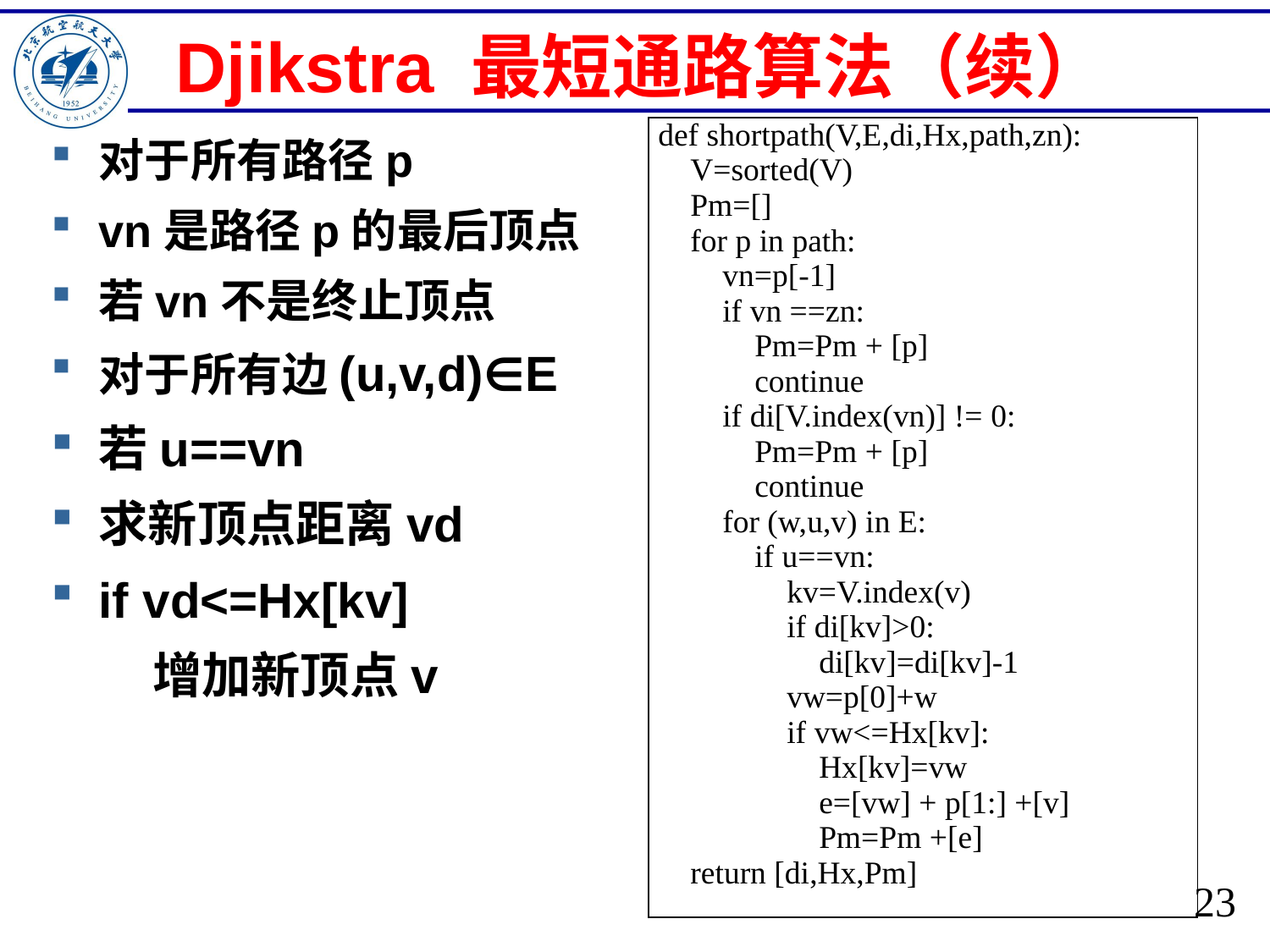

# Djikstra 最短通路算法（续）
| def shortpath(V,E,di,Hx,path,zn): V=sorted(V) Pm=[] for p in path: vn=p[-1] if vn ==zn: Pm=Pm + [p] continue if di[V.index(vn)] != 0: Pm=Pm + [p] continue for (w,u,v) in E: if u==vn: kv=V.index(v) if di[kv]>0: di[kv]=di[kv]-1 vw=p[0]+w if vw<=Hx[kv]: Hx[kv]=vw e=[vw] + p[1:] +[v] Pm=Pm +[e] return [di,Hx,Pm] |
| --- |
对于所有路径p
vn是路径p的最后顶点
若vn不是终止顶点
对于所有边(u,v,d)∈E
若u==vn
求新顶点距离vd
if vd<=Hx[kv]
        增加新顶点v